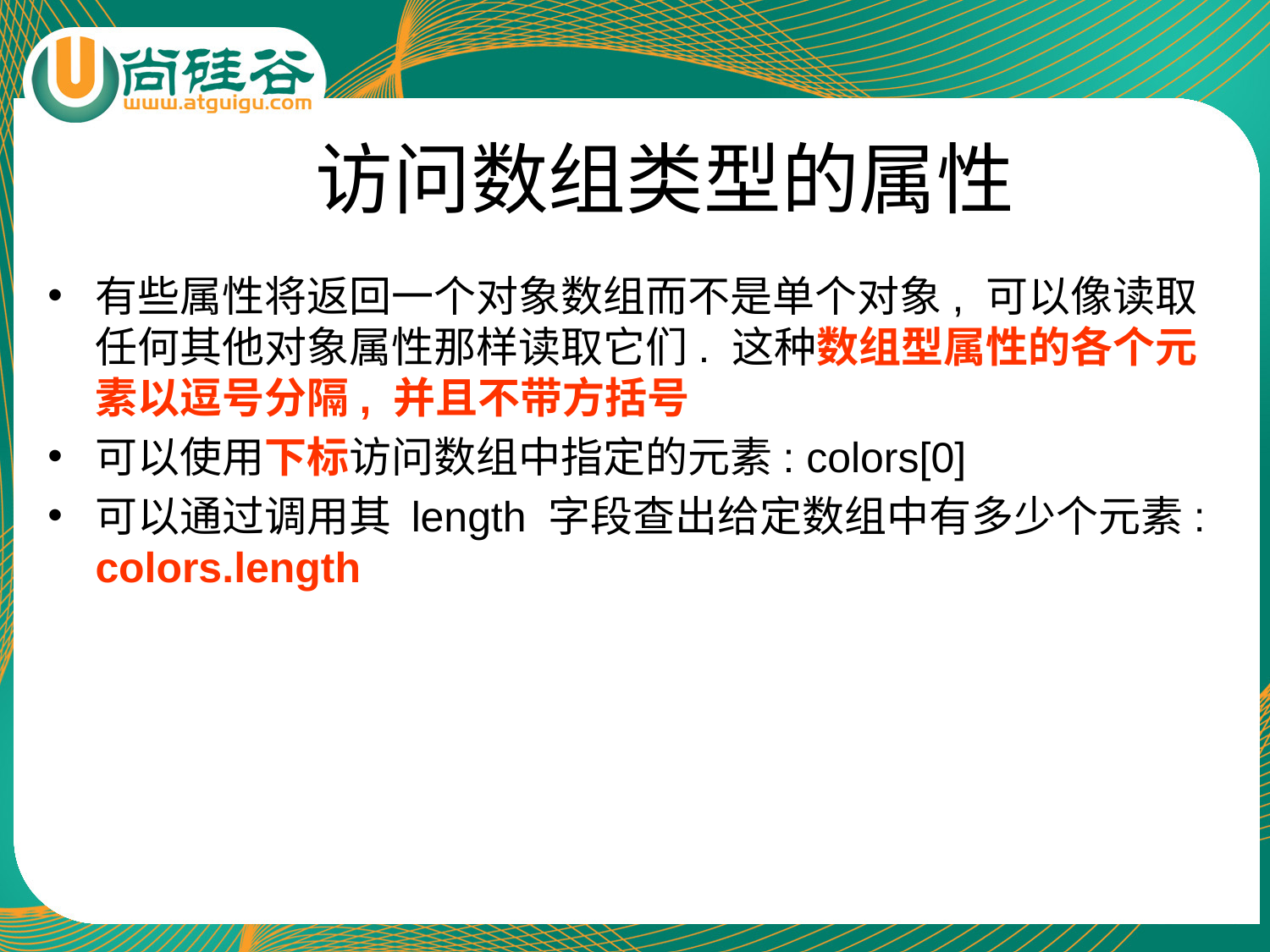

# 访问数组类型的属性
有些属性将返回一个对象数组而不是单个对象, 可以像读取任何其他对象属性那样读取它们. 这种数组型属性的各个元素以逗号分隔, 并且不带方括号
可以使用下标访问数组中指定的元素: colors[0]
可以通过调用其 length 字段查出给定数组中有多少个元素: colors.length